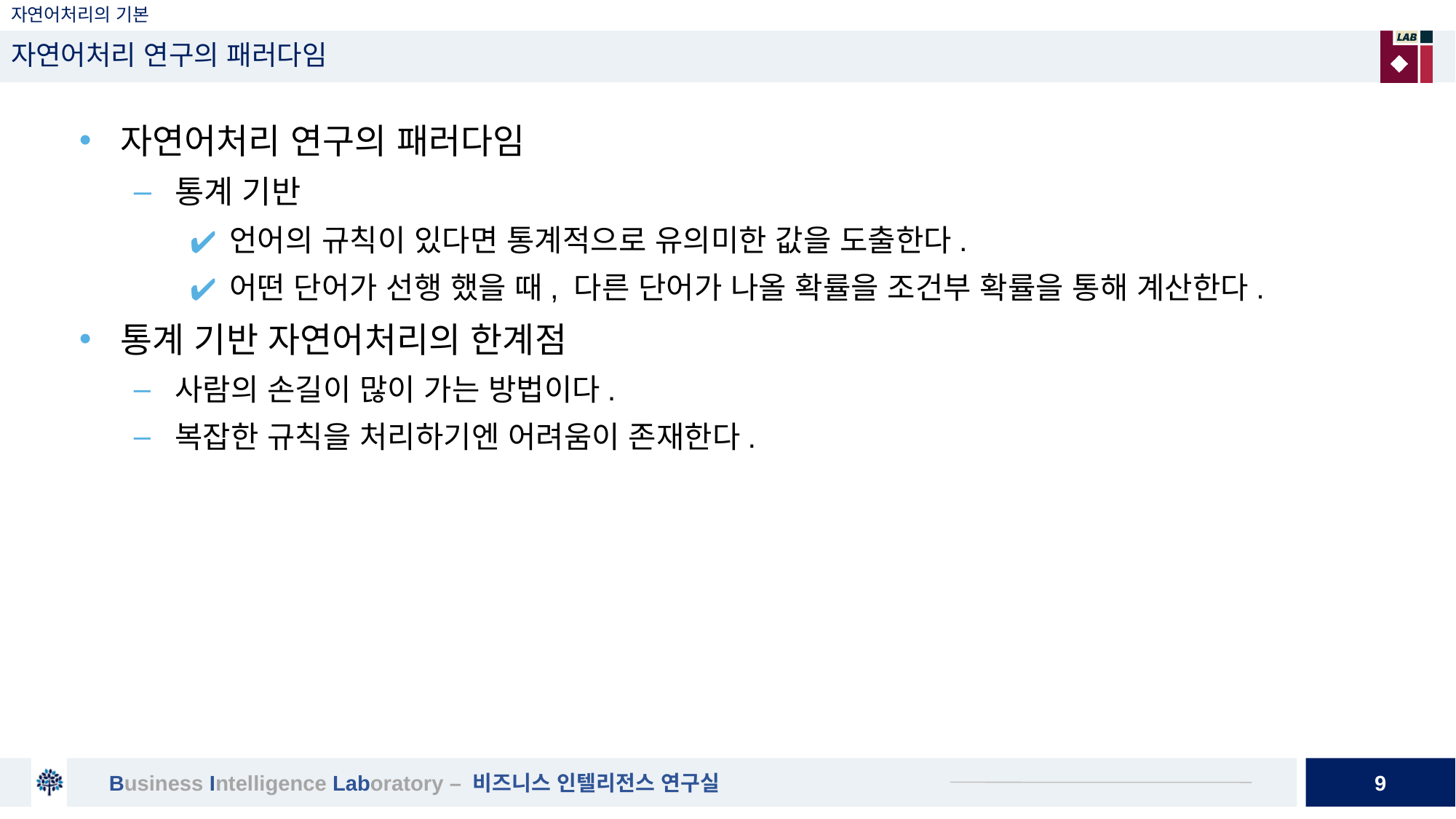

# 자연어처리의 기본
자연어처리 연구의 패러다임
자연어처리 연구의 패러다임
통계 기반
언어의 규칙이 있다면 통계적으로 유의미한 값을 도출한다.
어떤 단어가 선행 했을 때, 다른 단어가 나올 확률을 조건부 확률을 통해 계산한다.
통계 기반 자연어처리의 한계점
사람의 손길이 많이 가는 방법이다.
복잡한 규칙을 처리하기엔 어려움이 존재한다.
9